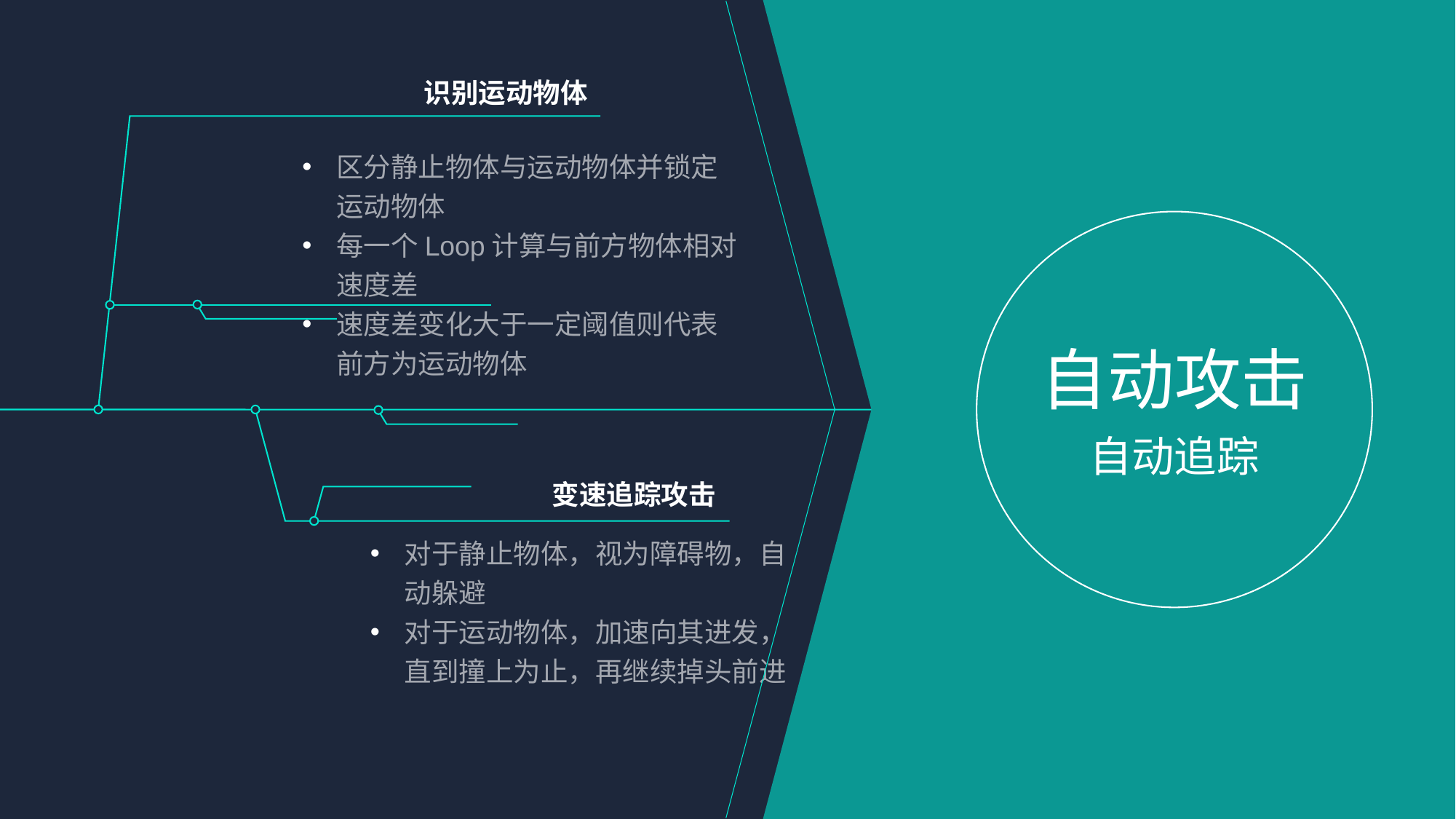

识别运动物体

区分静止物体与运动物体并锁定运动物体
每一个Loop计算与前方物体相对速度差
速度差变化大于一定阈值则代表前方为运动物体

自动攻击
自动追踪

变速追踪攻击

对于静止物体，视为障碍物，自动躲避
对于运动物体，加速向其进发，直到撞上为止，再继续掉头前进